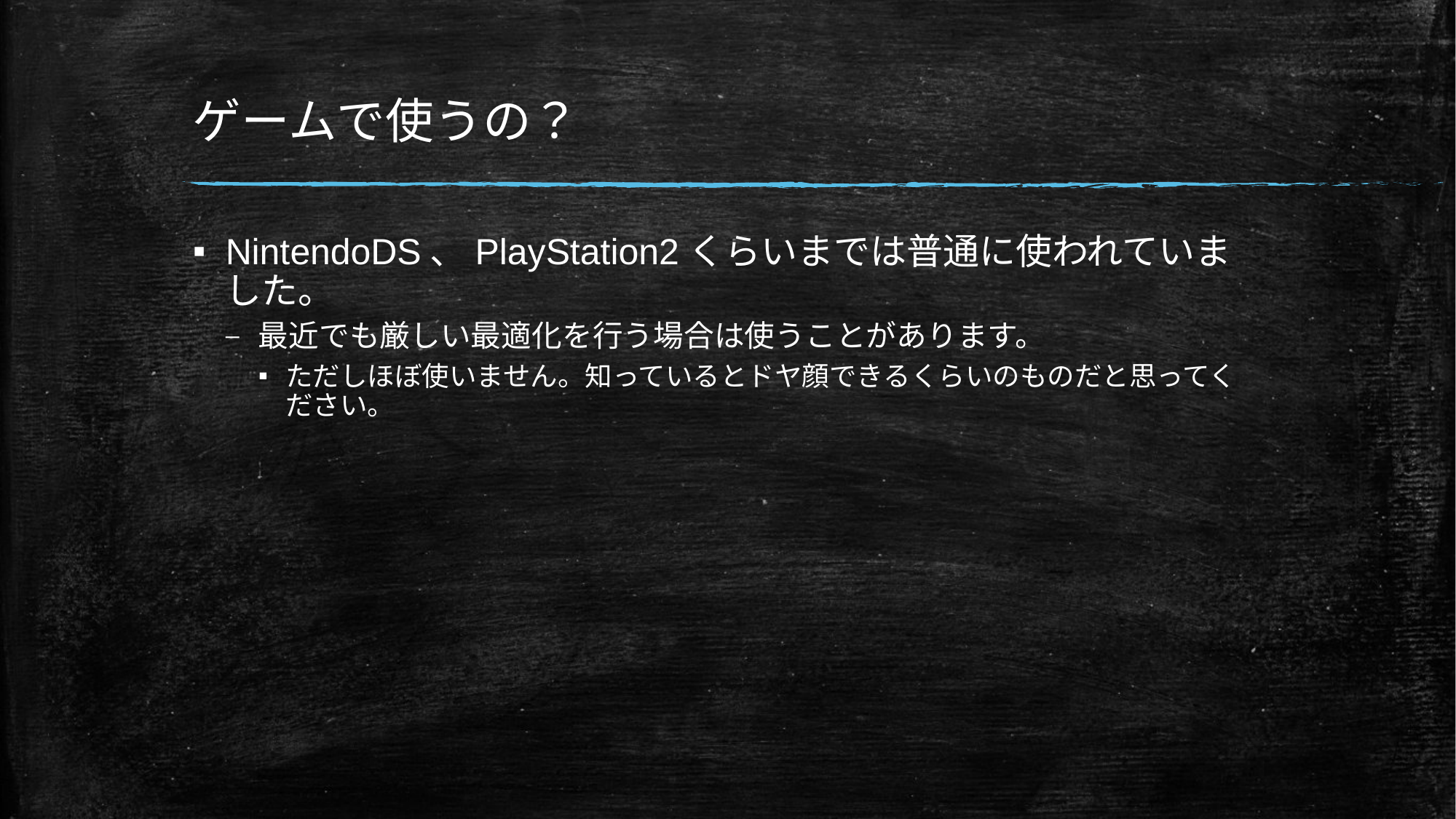

# ゲームで使うの？
NintendoDS、PlayStation2くらいまでは普通に使われていました。
最近でも厳しい最適化を行う場合は使うことがあります。
ただしほぼ使いません。知っているとドヤ顔できるくらいのものだと思ってください。